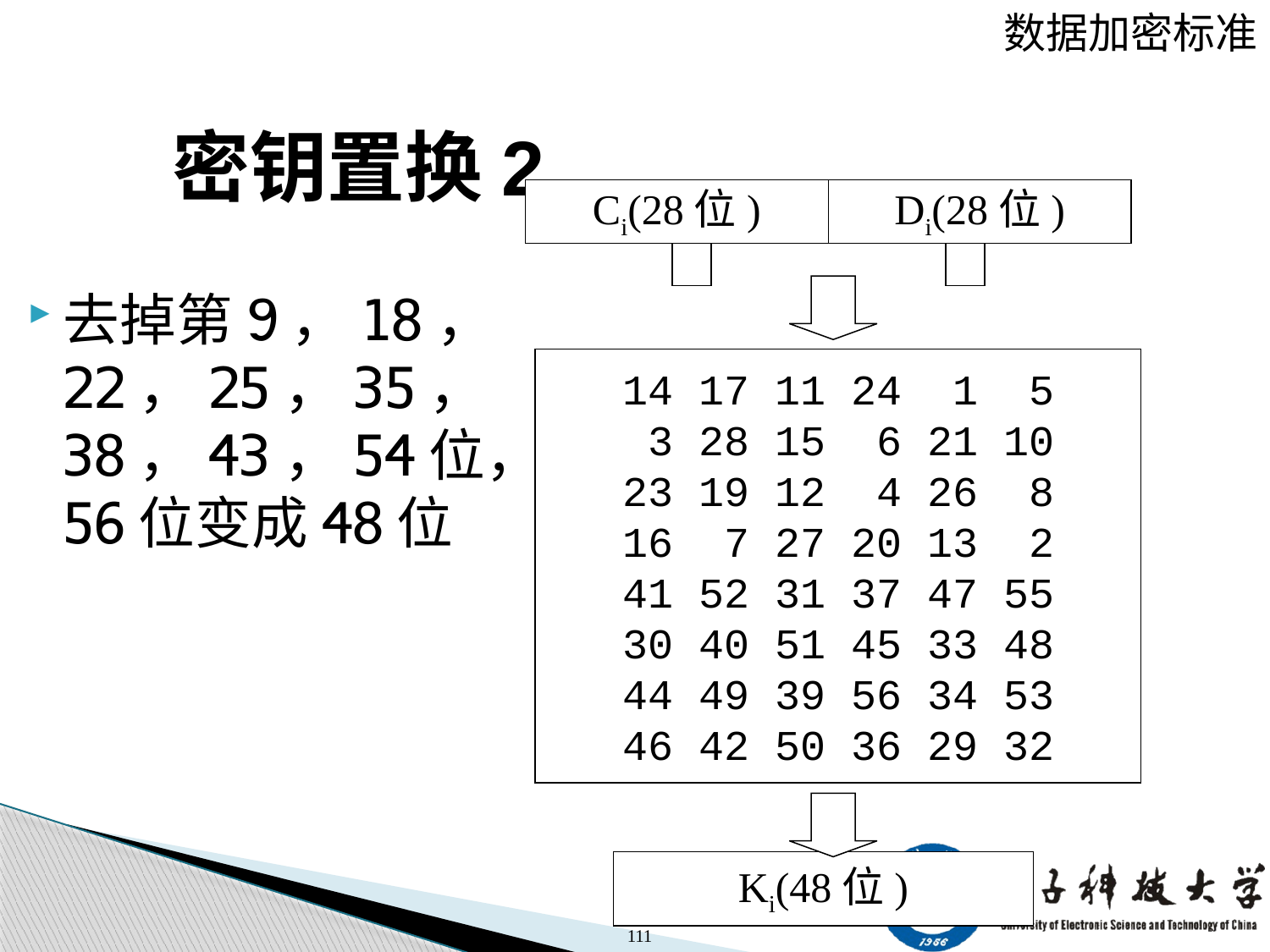

数据加密标准
# 密钥置换2
Ci(28位)
Di(28位)

去掉第9，18，22，25，35，38，43，54位，56位变成48位

14 17 11 24  1  5
 3 28 15  6 21 10
23 19 12  4 26  8
16  7 27 20 13  2
41 52 31 37 47 55
30 40 51 45 33 48
44 49 39 56 34 53
46 42 50 36 29 32

Ki(48位)
111